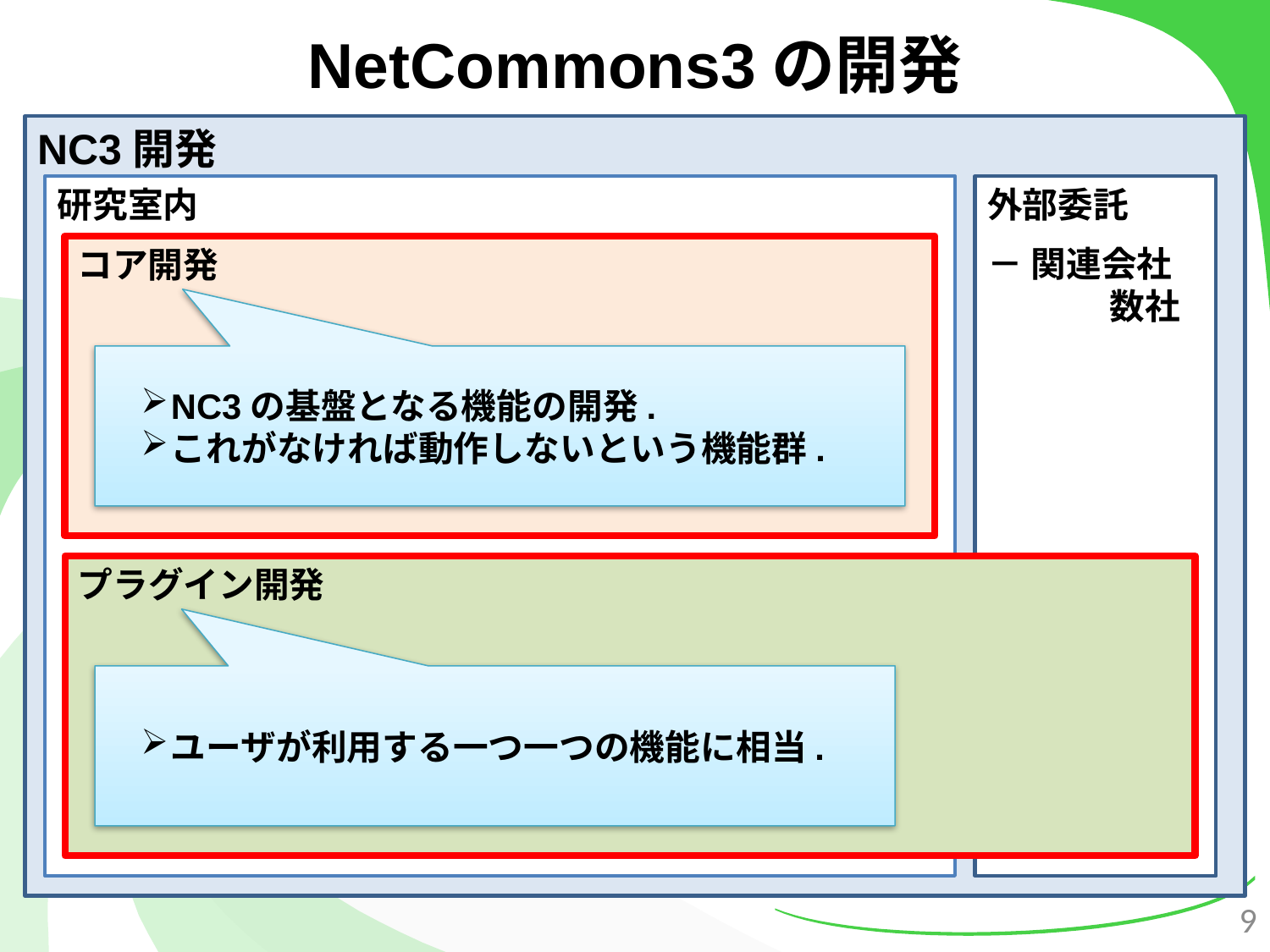

# NetCommons3の開発
NC3開発

研究室内
外部委託

コア開発
－ 関連会社
　 　　 数社
NC3の基盤となる機能の開発.
これがなければ動作しないという機能群.
プラグイン開発

ユーザが利用する一つ一つの機能に相当.
9